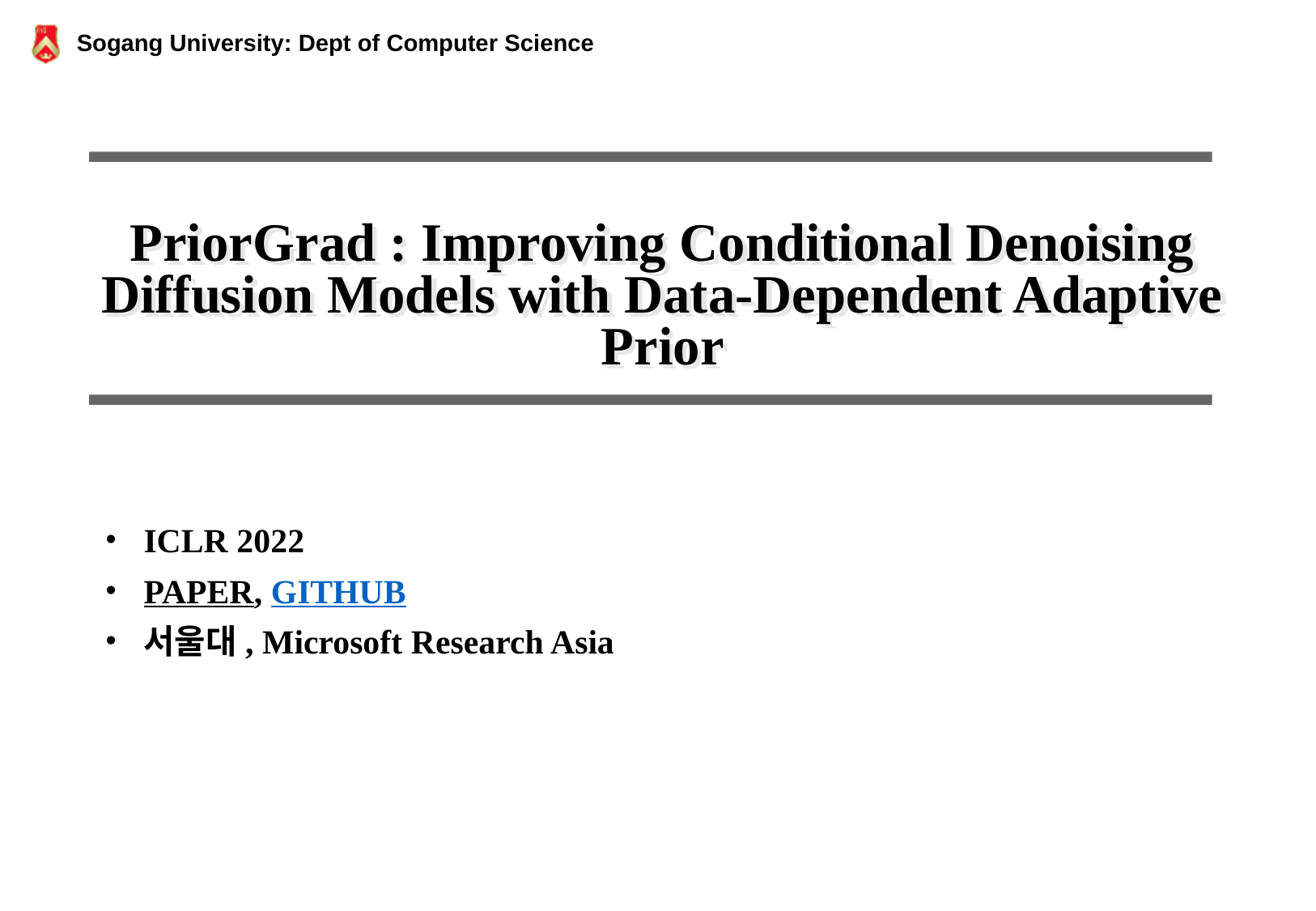

# PriorGrad : Improving Conditional Denoising Diffusion Models with Data-Dependent Adaptive Prior
ICLR 2022
PAPER, GITHUB
서울대, Microsoft Research Asia